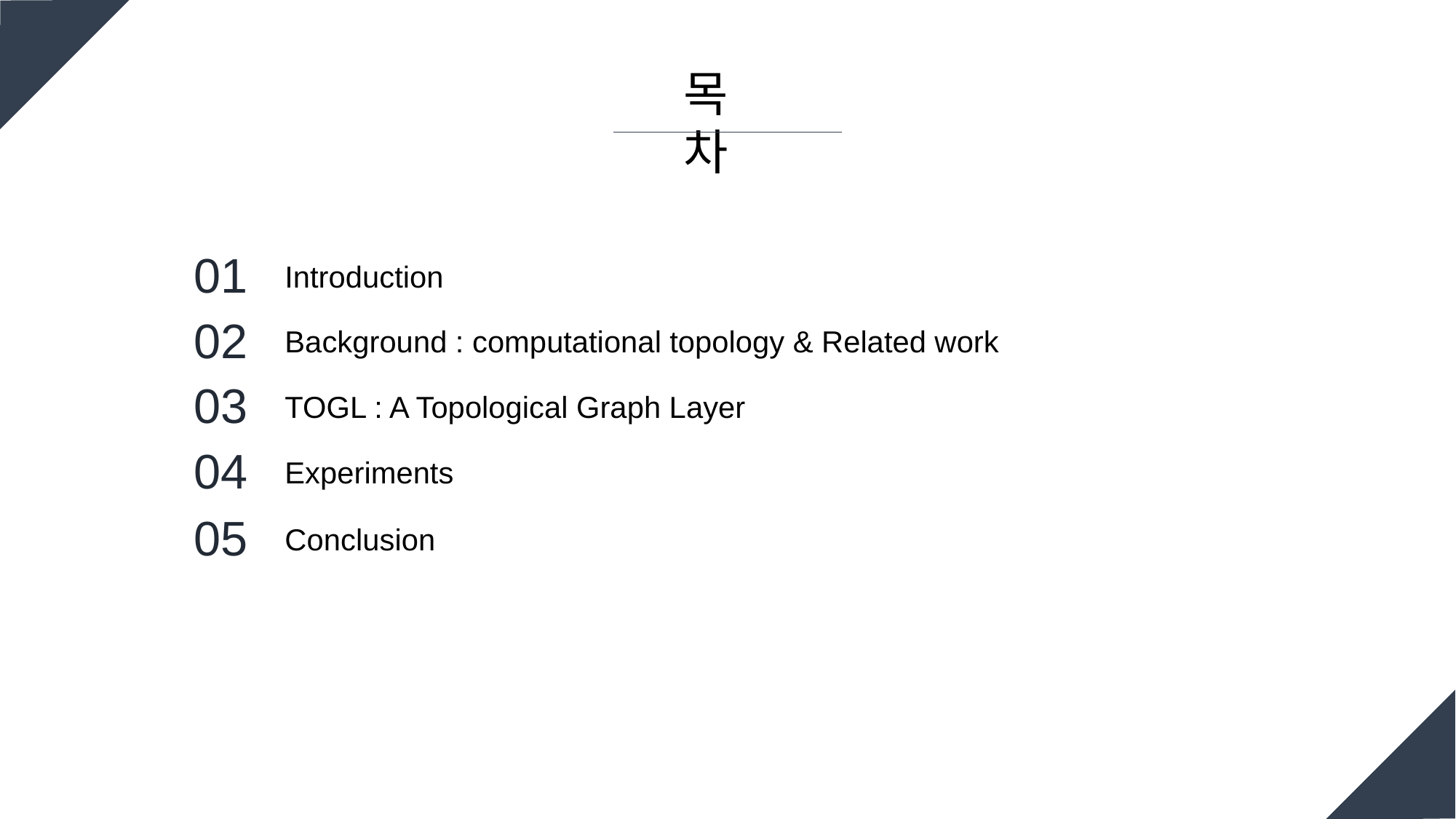

목차
01
Introduction
02
Background : computational topology & Related work
03
TOGL : A Topological Graph Layer
04
Experiments
05
Conclusion